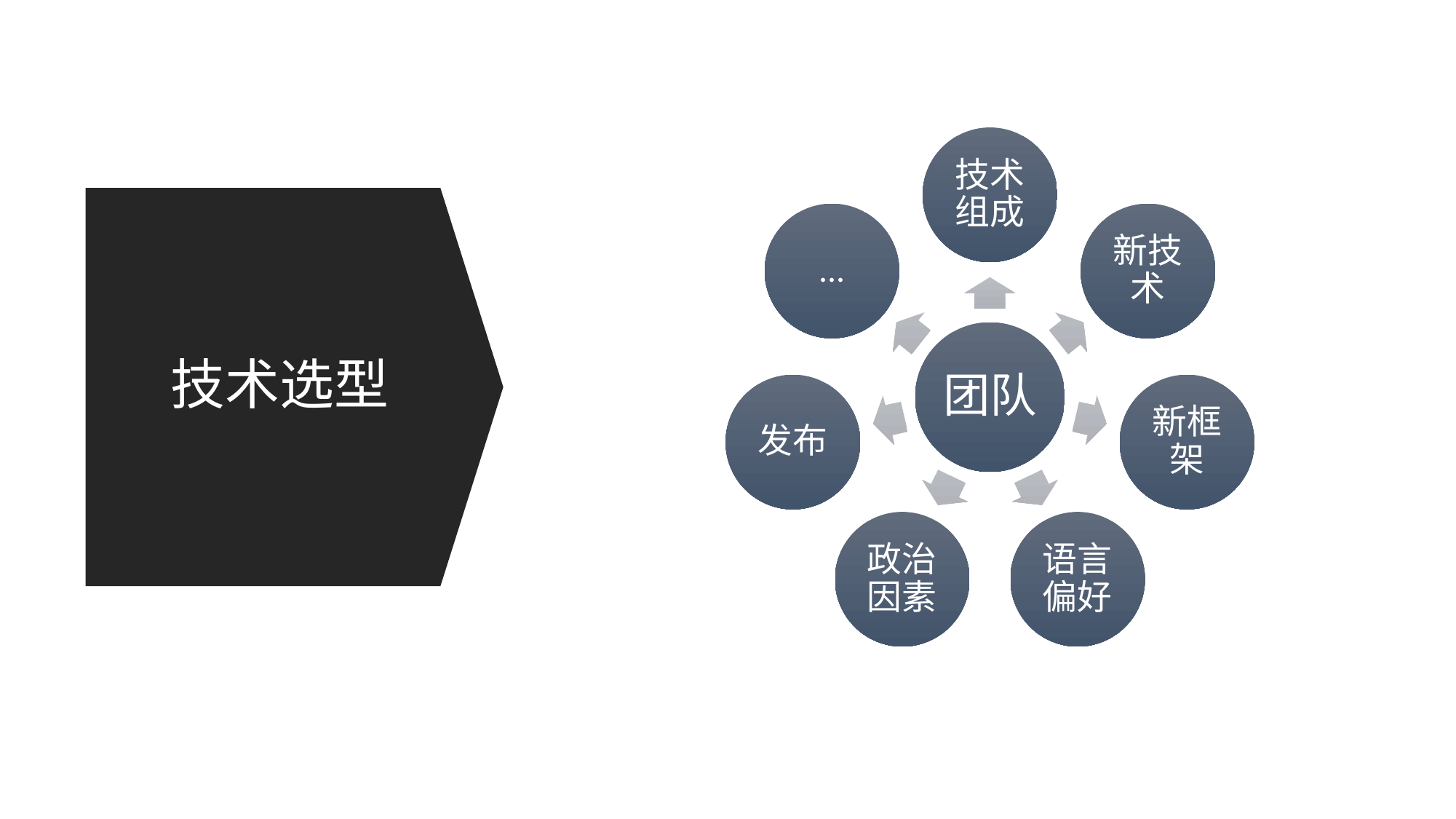

团队

技术组成

新技术

新框架

语言偏好

政治因素

发布

...

# 技术选型